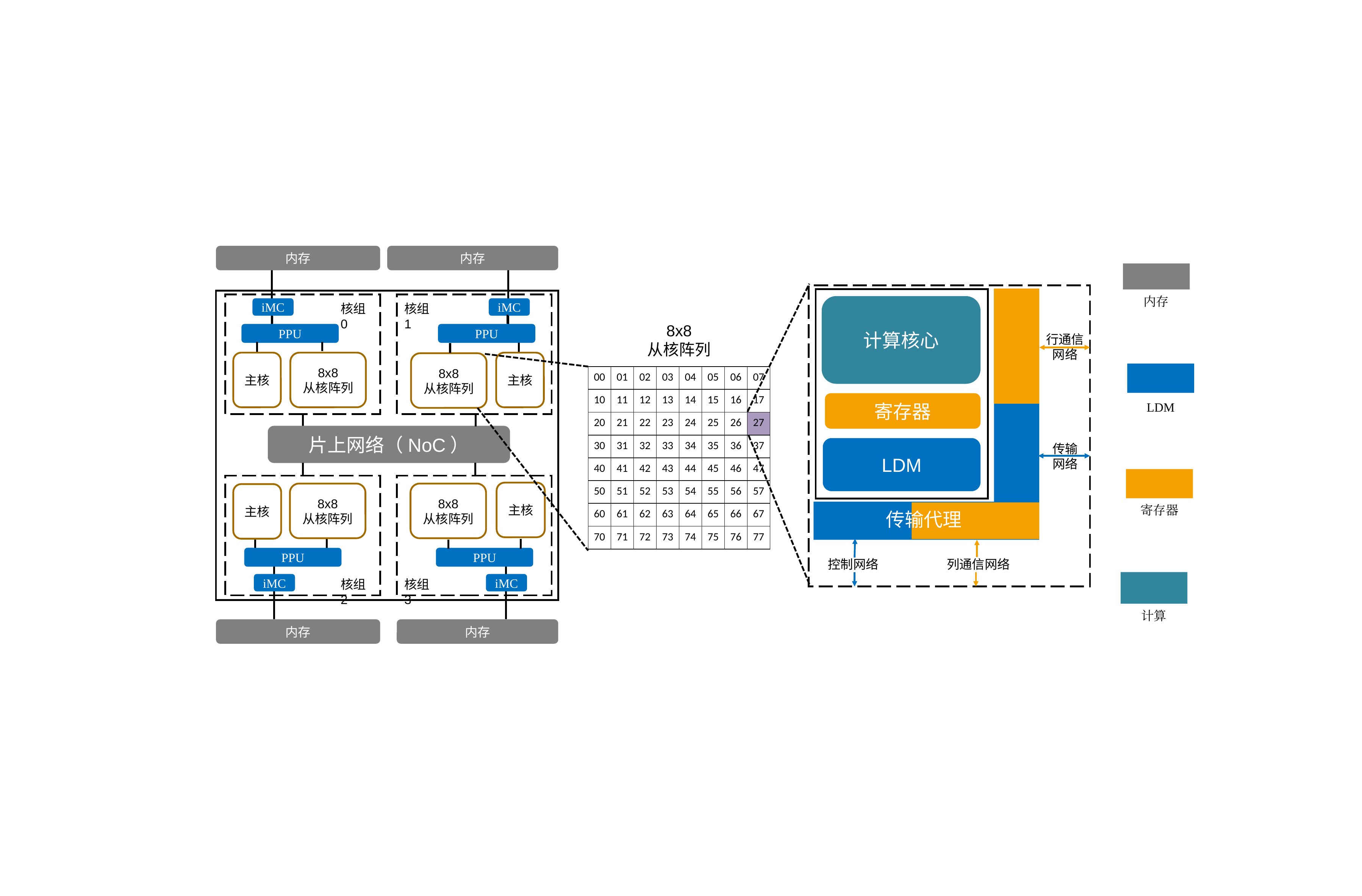

内存
内存

核组0
核组1
iMC
iMC
PPU
PPU
主核
8x8
从核阵列
主核
8x8
从核阵列
片上网络（NoC）

主核
8x8
从核阵列
8x8
从核阵列
主核
PPU
PPU
核组2
核组3
iMC
iMC
内存
内存

内存

LDM

寄存器

计算

计算核心

行通信
网络
寄存器
LDM
传输
网络

传输代理
列通信网络
控制网络
8x8
从核阵列
| 00 | 01 | 02 | 03 | 04 | 05 | 06 | 07 |
| --- | --- | --- | --- | --- | --- | --- | --- |
| 10 | 11 | 12 | 13 | 14 | 15 | 16 | 17 |
| 20 | 21 | 22 | 23 | 24 | 25 | 26 | 27 |
| 30 | 31 | 32 | 33 | 34 | 35 | 36 | 37 |
| 40 | 41 | 42 | 43 | 44 | 45 | 46 | 47 |
| 50 | 51 | 52 | 53 | 54 | 55 | 56 | 57 |
| 60 | 61 | 62 | 63 | 64 | 65 | 66 | 67 |
| 70 | 71 | 72 | 73 | 74 | 75 | 76 | 77 |